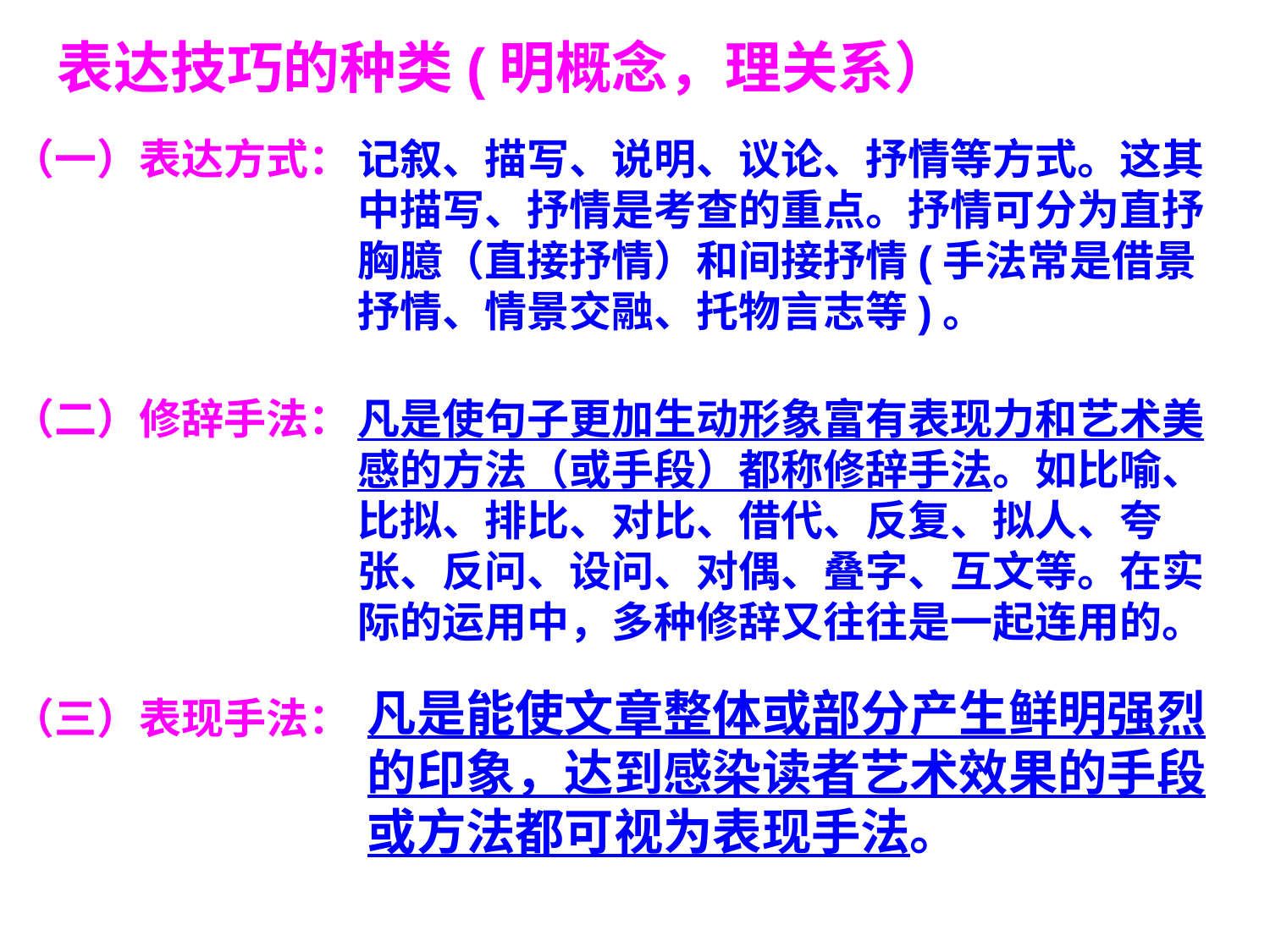

表达技巧的种类(明概念，理关系）
（一）表达方式：
记叙、描写、说明、议论、抒情等方式。这其中描写、抒情是考查的重点。抒情可分为直抒胸臆（直接抒情）和间接抒情(手法常是借景抒情、情景交融、托物言志等)。

（二）修辞手法：
凡是使句子更加生动形象富有表现力和艺术美感的方法（或手段）都称修辞手法。如比喻、比拟、排比、对比、借代、反复、拟人、夸张、反问、设问、对偶、叠字、互文等。在实际的运用中，多种修辞又往往是一起连用的。

凡是能使文章整体或部分产生鲜明强烈的印象，达到感染读者艺术效果的手段或方法都可视为表现手法。

（三）表现手法：